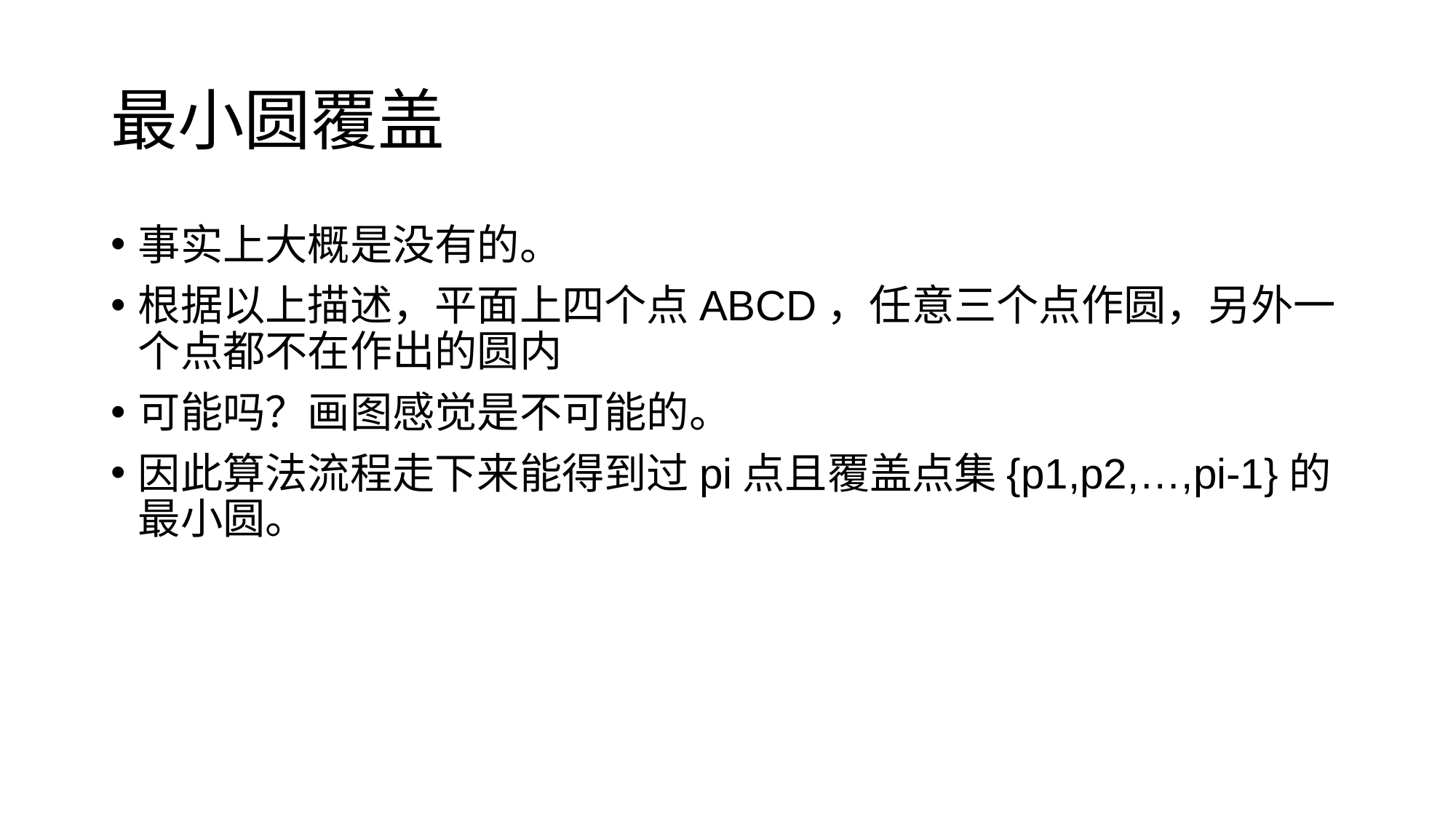

# 最小圆覆盖
事实上大概是没有的。
根据以上描述，平面上四个点ABCD，任意三个点作圆，另外一个点都不在作出的圆内
可能吗？画图感觉是不可能的。
因此算法流程走下来能得到过pi点且覆盖点集{p1,p2,…,pi-1}的最小圆。